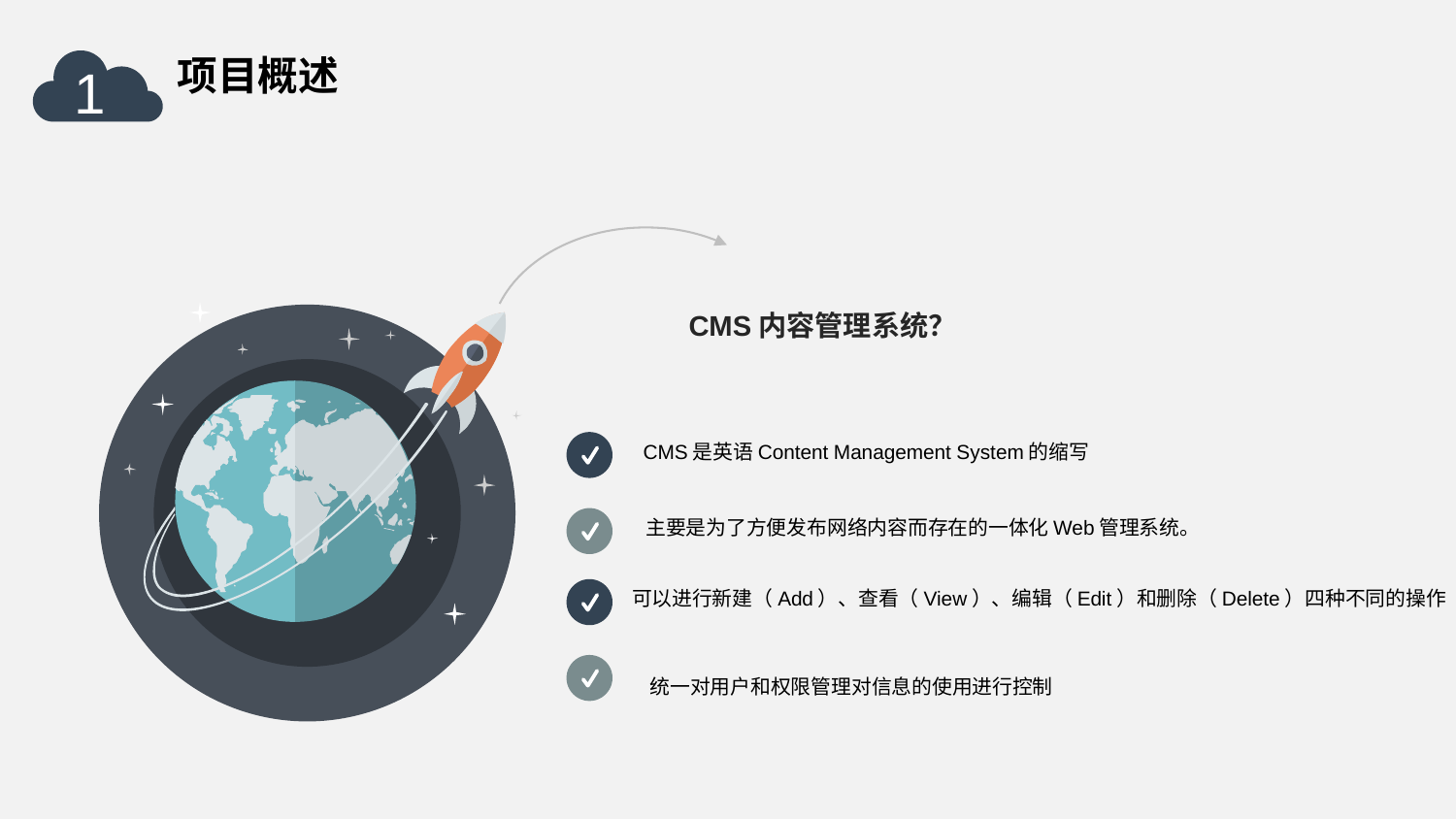

项目概述
1

CMS内容管理系统？

CMS是英语Content Management System的缩写

主要是为了方便发布网络内容而存在的一体化Web管理系统。

可以进行新建（Add）、查看（View）、编辑（Edit）和删除（Delete）四种不同的操作

统一对用户和权限管理对信息的使用进行控制